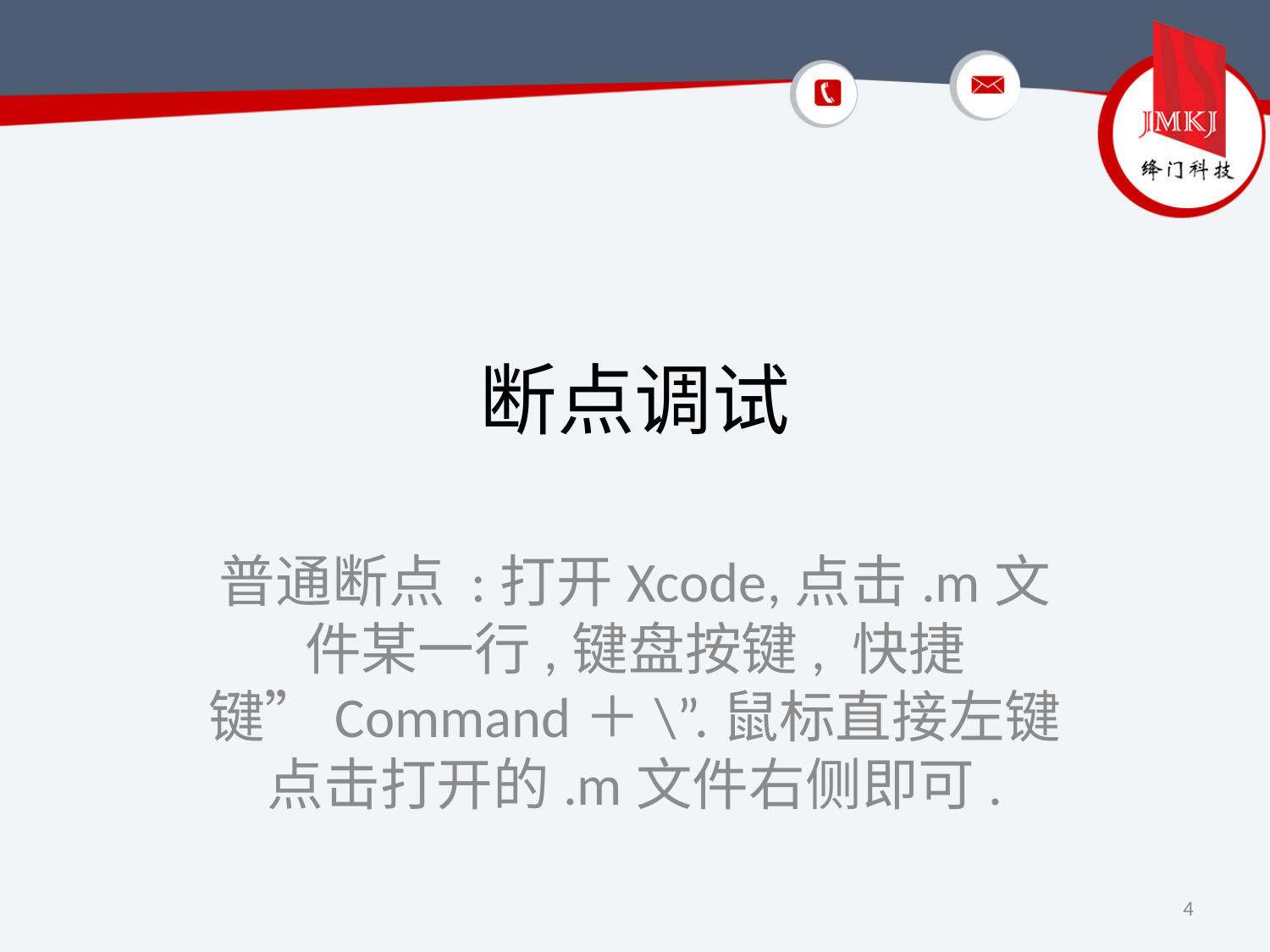

# 断点调试
普通断点 :打开Xcode,点击.m文件某一行,键盘按键, 快捷键”Command＋\”.鼠标直接左键点击打开的.m文件右侧即可.

4